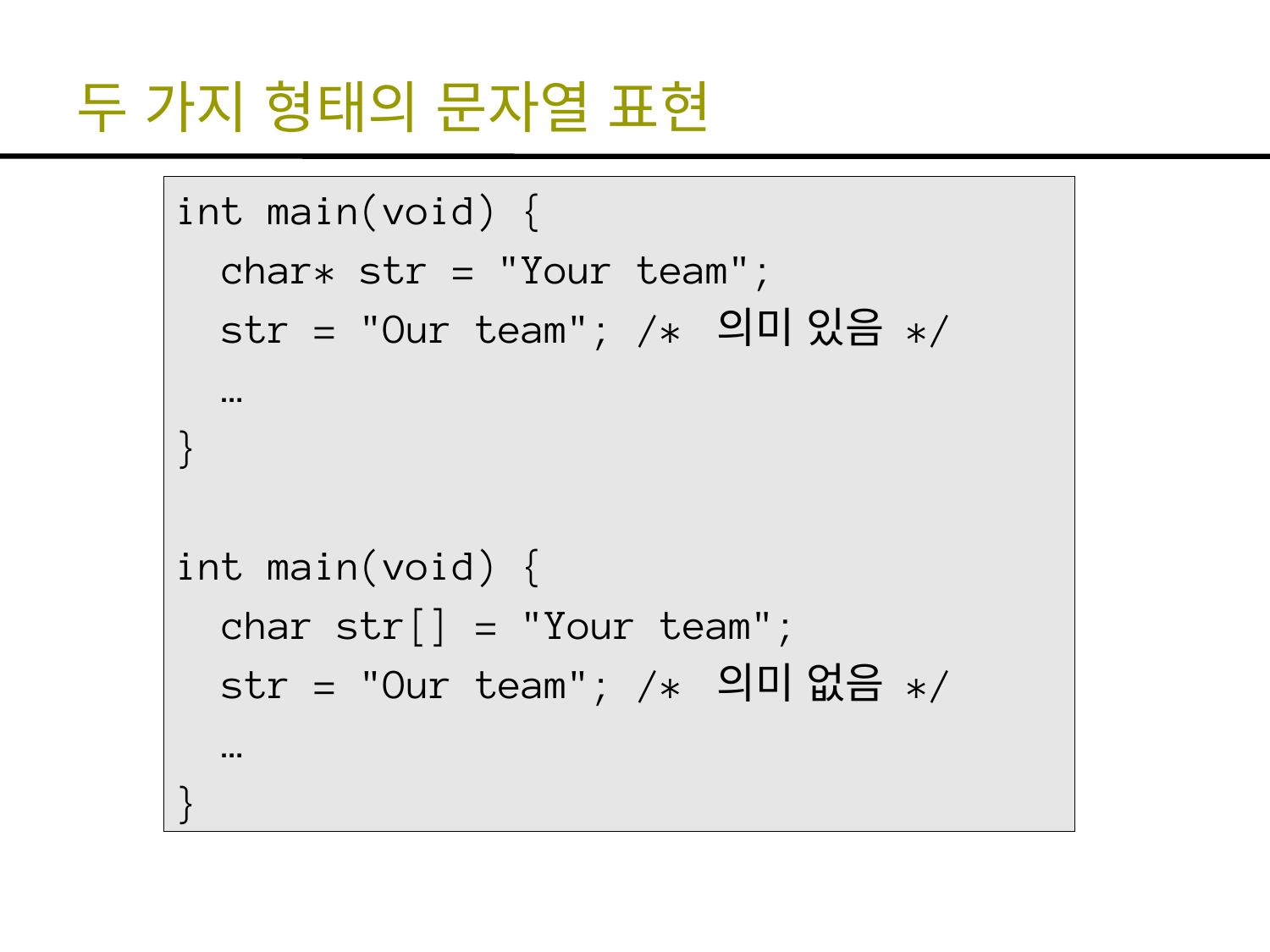

# 두 가지 형태의 문자열 표현

int main(void) {
  char* str = "Your team";
  str = "Our team"; /* 의미 있음 */
  …
}

int main(void) {
  char str[] = "Your team";
  str = "Our team"; /* 의미 없음 */
  …
}